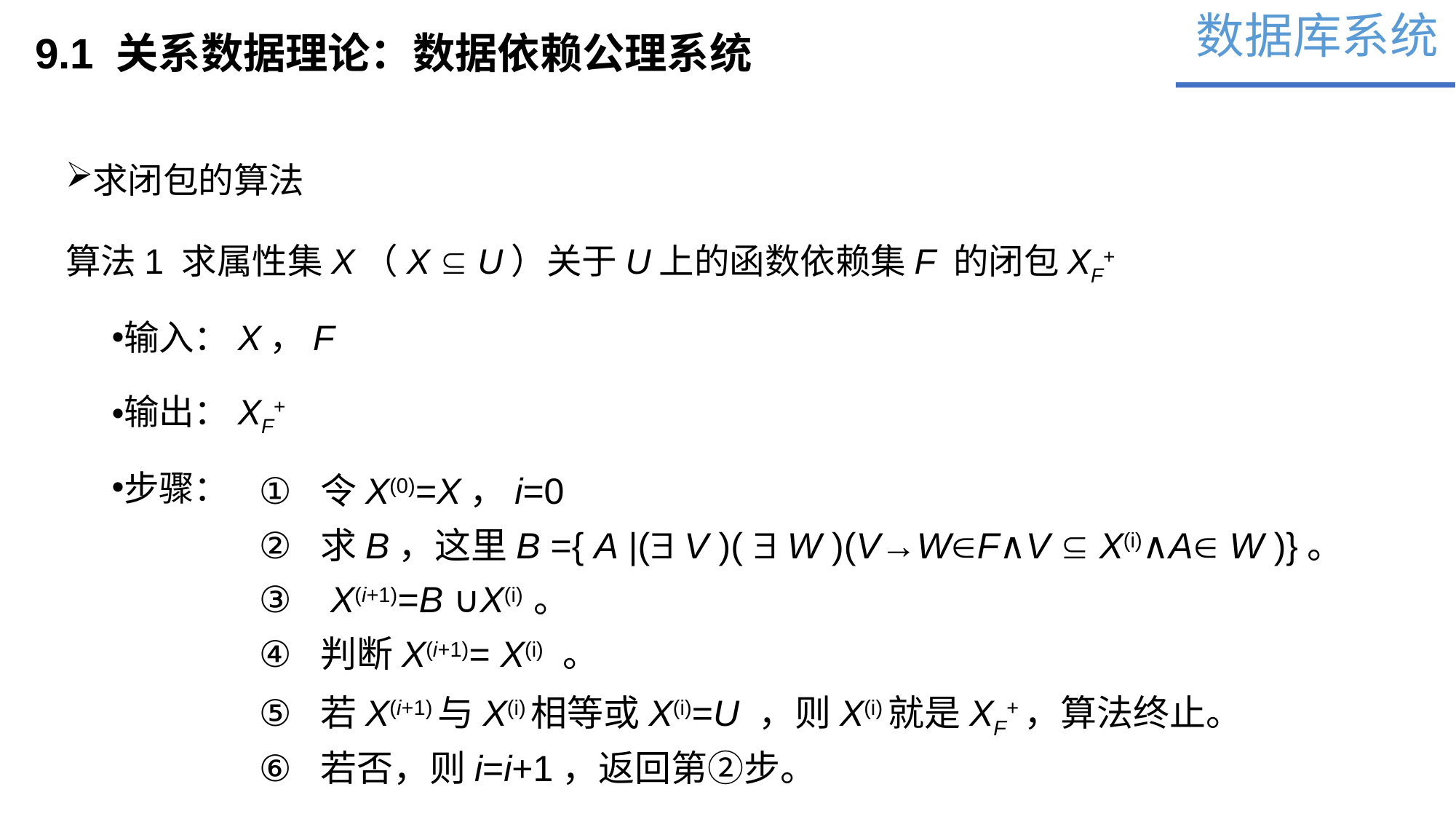

数据库系统
9.1 关系数据理论：数据依赖公理系统

求闭包的算法
算法1 求属性集X（X ⊆ U）关于U上的函数依赖集F 的闭包XF+
输入：X，F
输出：XF+
步骤：

令X(0)=X，i=0
求B，这里B ={ A |(∃ V )( ∃ W )(V→W∈F∧V ⊆ X(i)∧A∈ W )}。
 X(i+1)=B ∪X(i) 。
判断X(i+1)= X(i) 。
若X(i+1)与X(i)相等或X(i)=U ，则X(i)就是XF+，算法终止。
若否，则i=i+1，返回第②步。